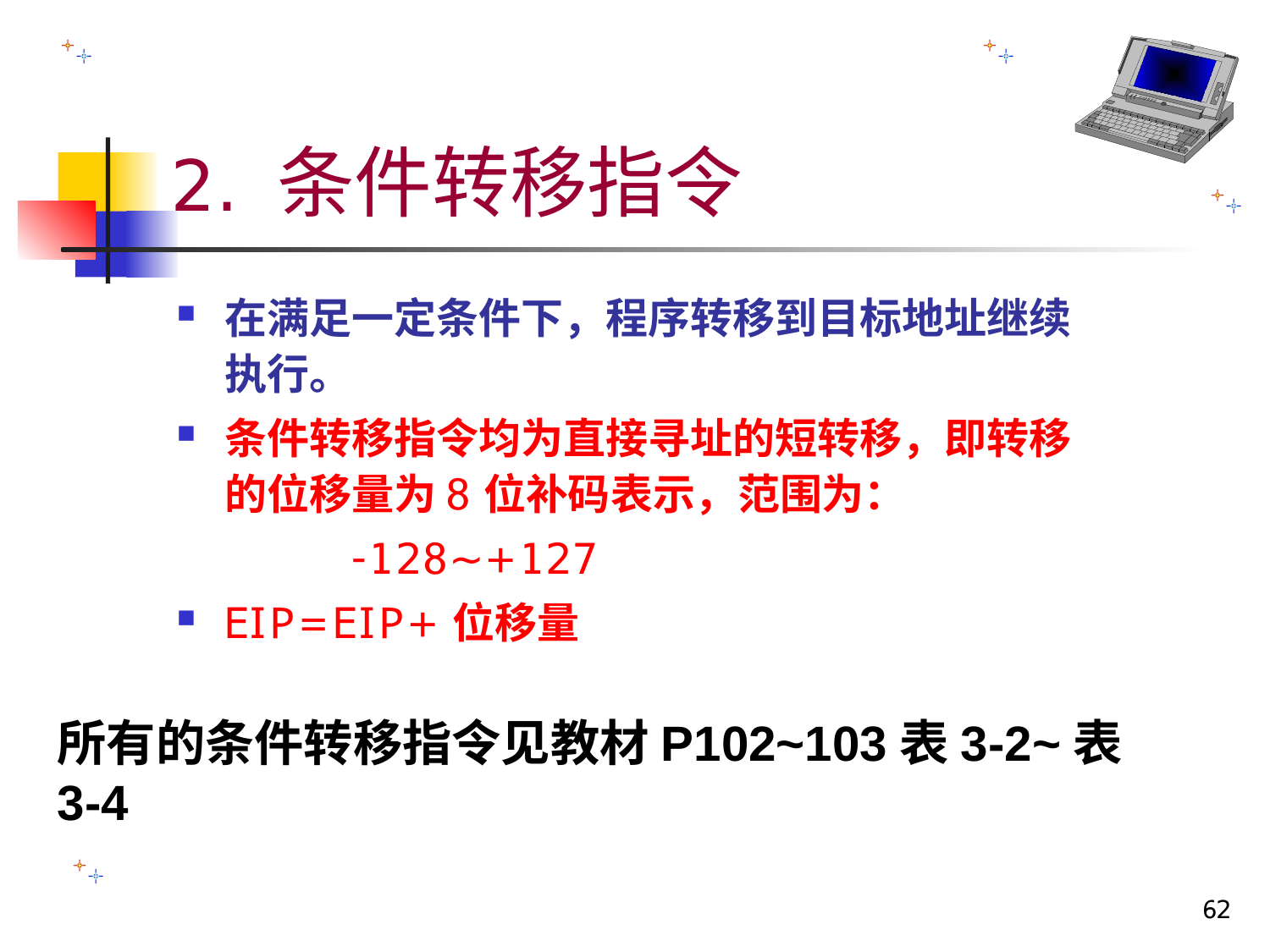

# 2. 条件转移指令
在满足一定条件下，程序转移到目标地址继续执行。
条件转移指令均为直接寻址的短转移，即转移的位移量为8位补码表示，范围为：
              -128~+127
EIP=EIP+位移量
所有的条件转移指令见教材P102~103表3-2~表3-4
62